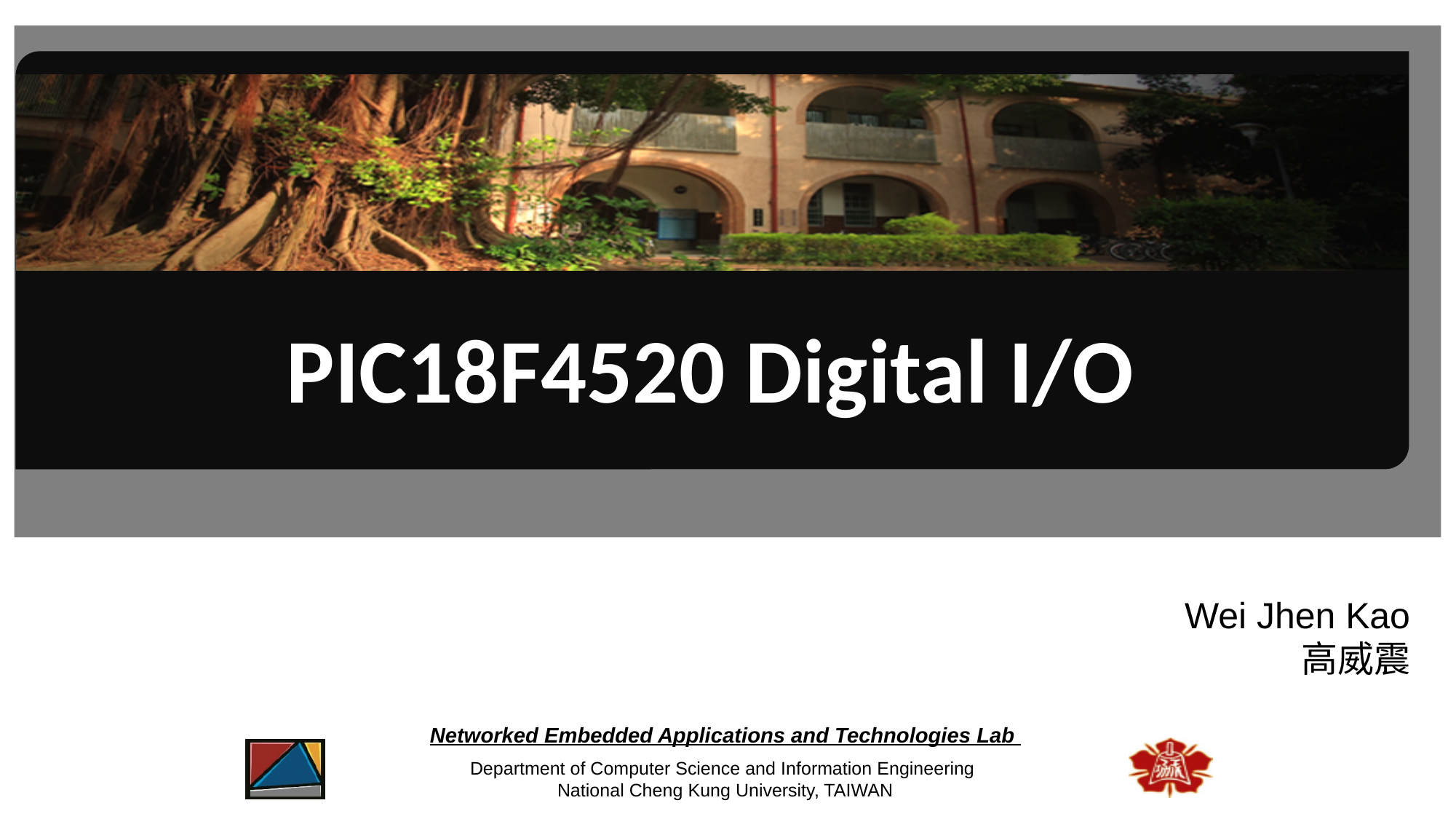

# PIC18F4520 Digital I/O
Wei Jhen Kao
高威震